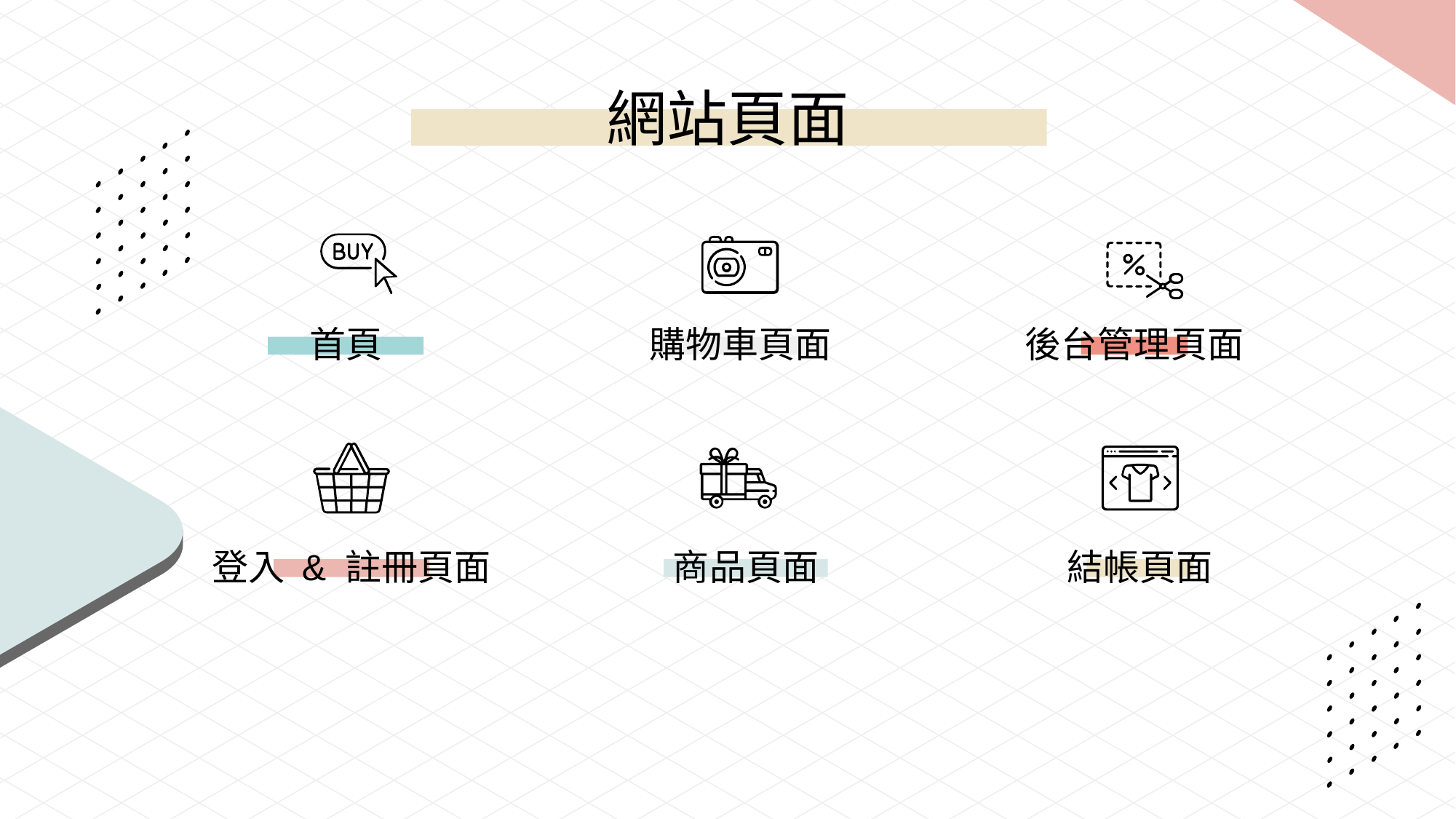

# 網站頁面

首頁
購物車頁面
後台管理頁面

登入 & 註冊頁面
商品頁面
結帳頁面